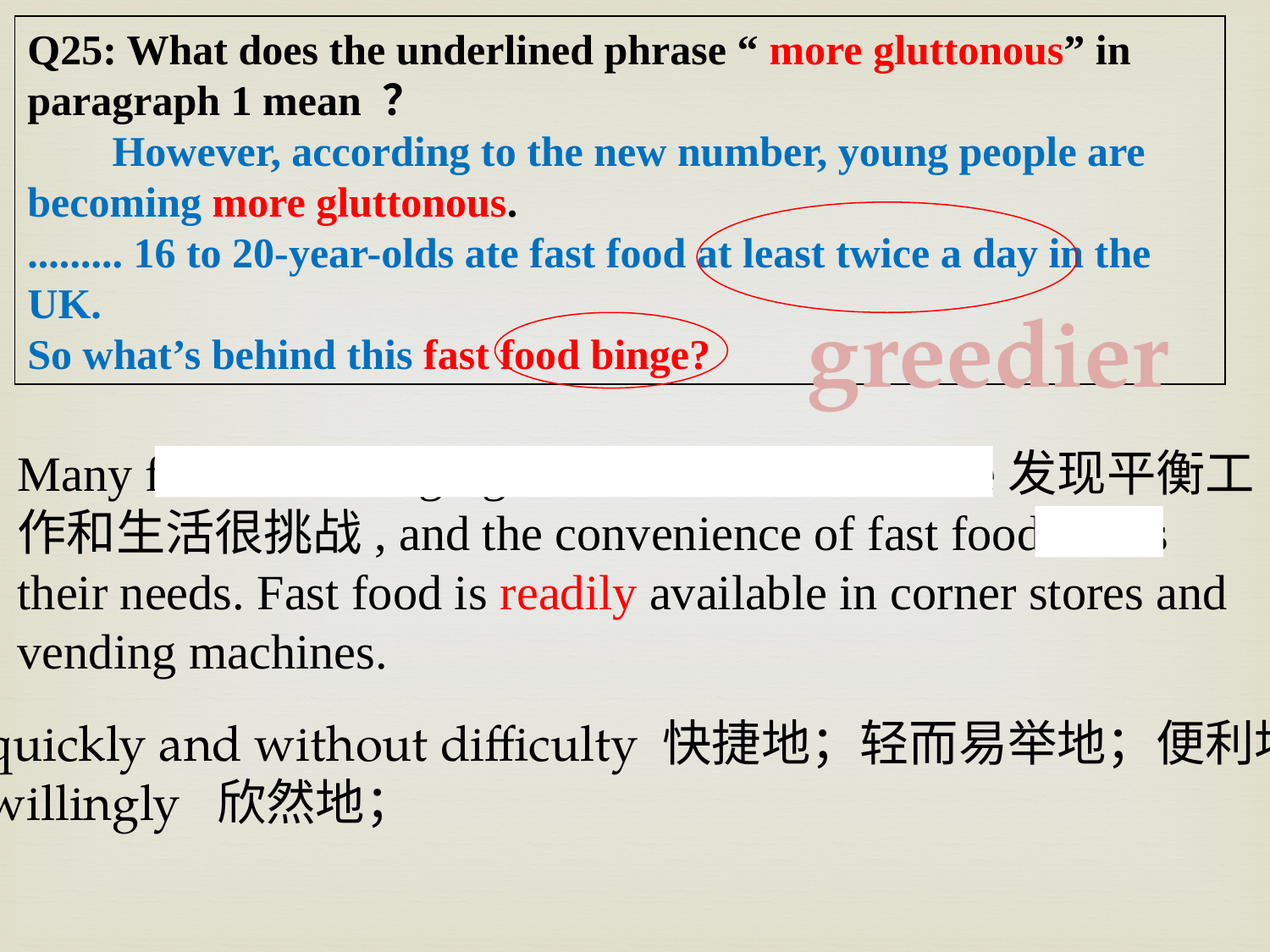

Q25: What does the underlined phrase “ more gluttonous” in paragraph 1 mean ？
        However, according to the new number, young people are becoming more gluttonous.
......... 16 to 20-year-olds ate fast food at least twice a day in the UK.
So what’s behind this fast food binge?

greedier

Many find it challenging to balance work and life发现平衡工作和生活很挑战, and the convenience of fast food meets their needs. Fast food is readily available in corner stores and vending machines.

quickly and without difficulty 快捷地；轻而易举地；便利地
willingly  欣然地；